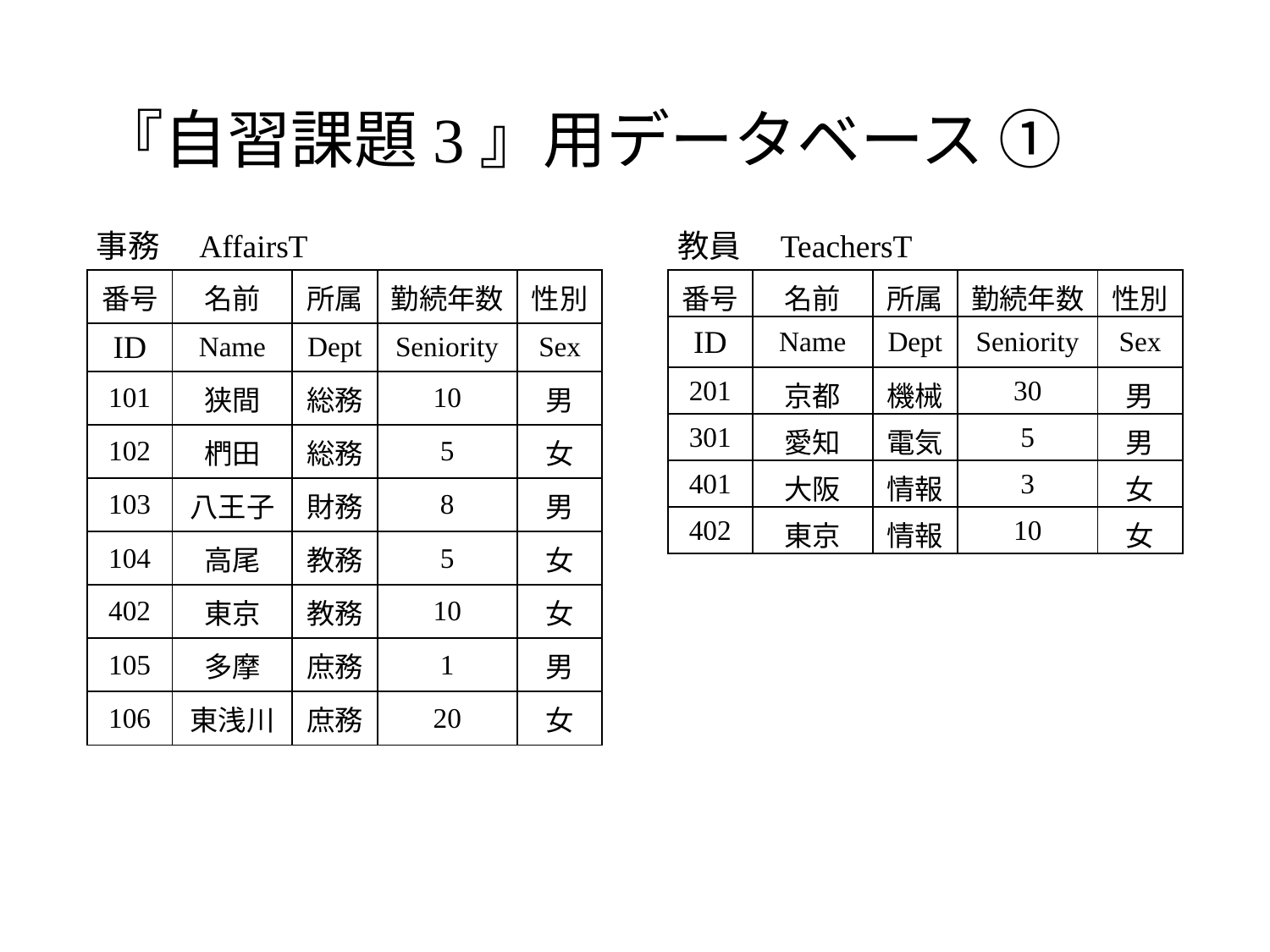

# 『自習課題3』用データベース ①
事務　AffairsT
教員　TeachersT
| 番号 | 名前 | 所属 | 勤続年数 | 性別 |
| --- | --- | --- | --- | --- |
| ID | Name | Dept | Seniority | Sex |
| 101 | 狭間 | 総務 | 10 | 男 |
| 102 | 椚田 | 総務 | 5 | 女 |
| 103 | 八王子 | 財務 | 8 | 男 |
| 104 | 高尾 | 教務 | 5 | 女 |
| 402 | 東京 | 教務 | 10 | 女 |
| 105 | 多摩 | 庶務 | 1 | 男 |
| 106 | 東浅川 | 庶務 | 20 | 女 |
| 番号 | 名前 | 所属 | 勤続年数 | 性別 |
| --- | --- | --- | --- | --- |
| ID | Name | Dept | Seniority | Sex |
| 201 | 京都 | 機械 | 30 | 男 |
| 301 | 愛知 | 電気 | 5 | 男 |
| 401 | 大阪 | 情報 | 3 | 女 |
| 402 | 東京 | 情報 | 10 | 女 |